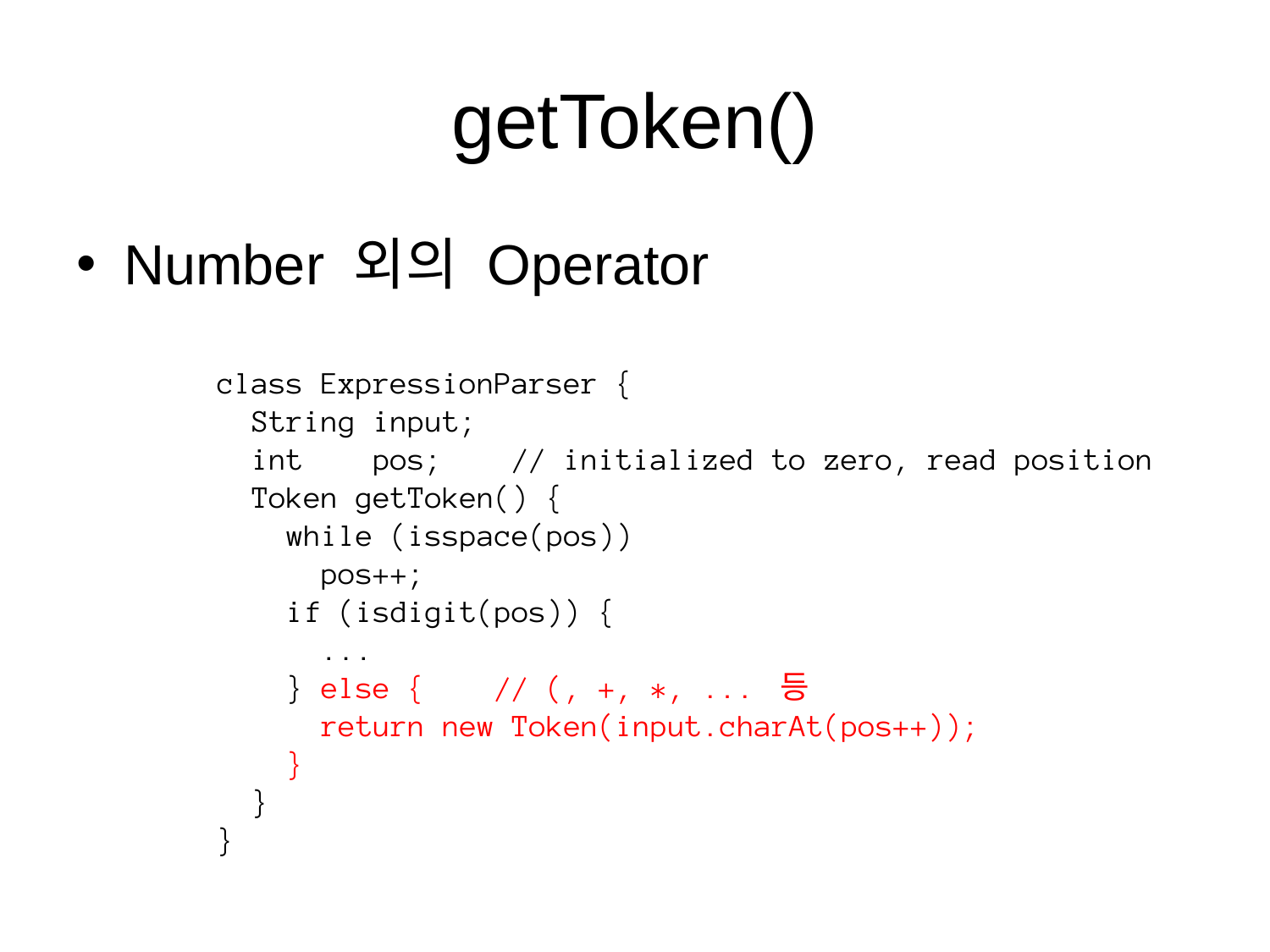

# getToken()
Number 외의 Operator
class ExpressionParser {
  String input;
  int    pos;    // initialized to zero, read position
  Token getToken() {
    while (isspace(pos))
      pos++;
    if (isdigit(pos)) {
      ...
    } else {    // (, +, *, ... 등
      return new Token(input.charAt(pos++));
    }
  }
}